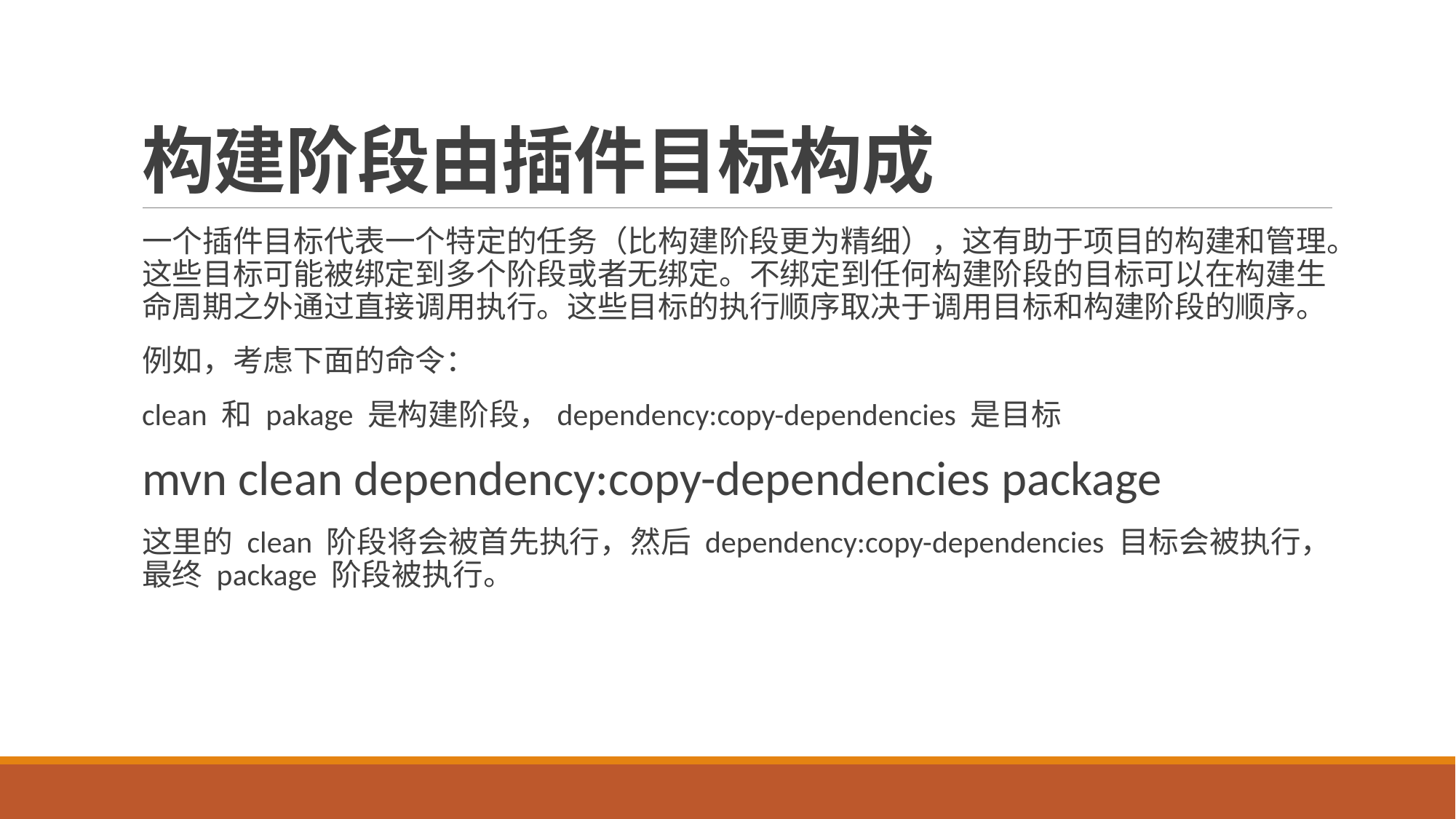

# 构建阶段由插件目标构成
一个插件目标代表一个特定的任务（比构建阶段更为精细），这有助于项目的构建和管理。这些目标可能被绑定到多个阶段或者无绑定。不绑定到任何构建阶段的目标可以在构建生命周期之外通过直接调用执行。这些目标的执行顺序取决于调用目标和构建阶段的顺序。
例如，考虑下面的命令：
clean 和 pakage 是构建阶段，dependency:copy-dependencies 是目标
mvn clean dependency:copy-dependencies package
这里的 clean 阶段将会被首先执行，然后 dependency:copy-dependencies 目标会被执行，最终 package 阶段被执行。